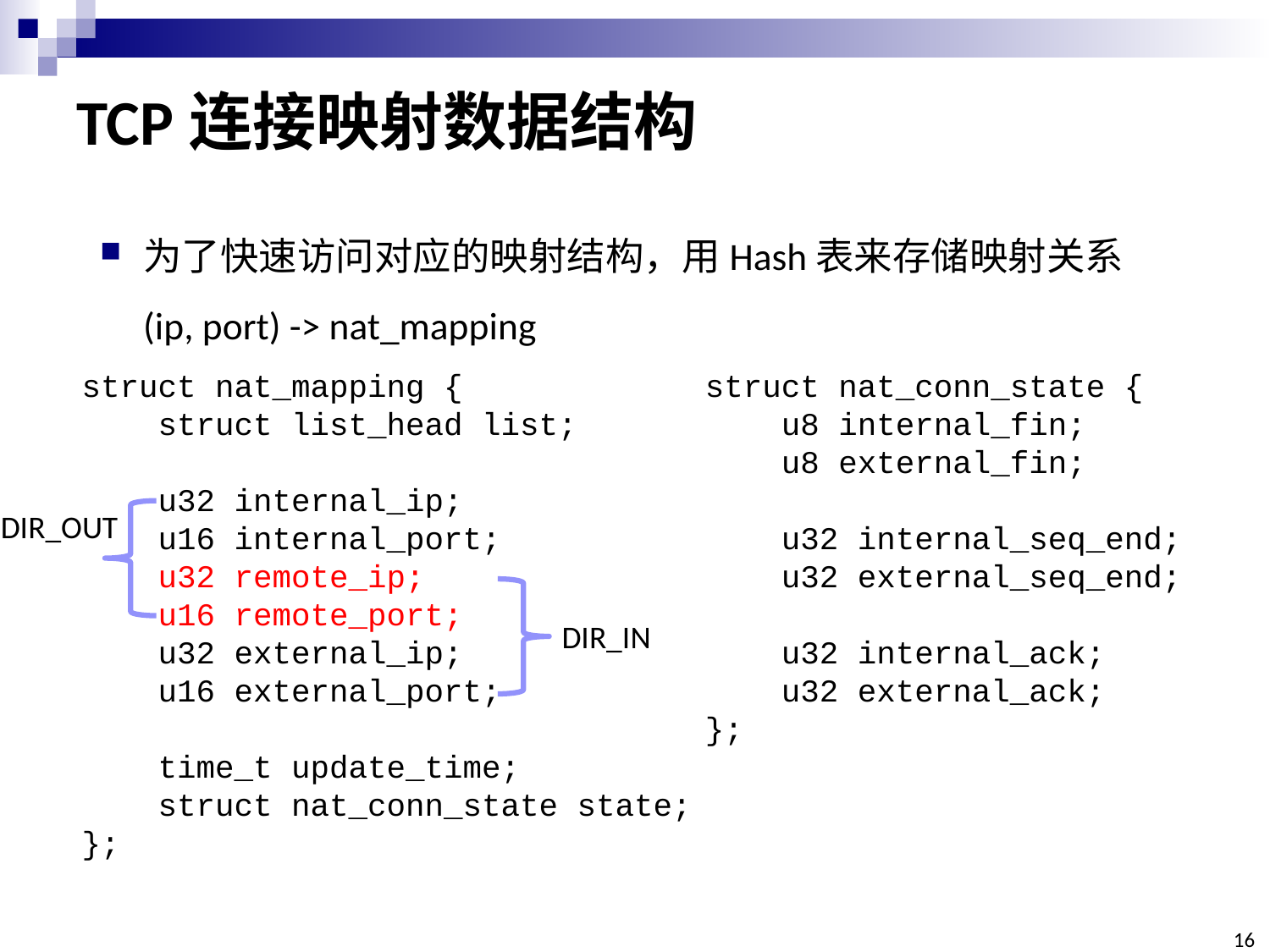

# TCP连接映射数据结构
为了快速访问对应的映射结构，用Hash表来存储映射关系 (ip, port) -> nat_mapping
struct nat_mapping {
    struct list_head list;

    u32 internal_ip;
    u16 internal_port;
    u32 remote_ip;
    u16 remote_port;
    u32 external_ip;
    u16 external_port;

    time_t update_time;
    struct nat_conn_state state;
};
struct nat_conn_state {
    u8 internal_fin;
    u8 external_fin;

    u32 internal_seq_end;
    u32 external_seq_end;

    u32 internal_ack;
    u32 external_ack;
};
DIR_OUT

DIR_IN
16